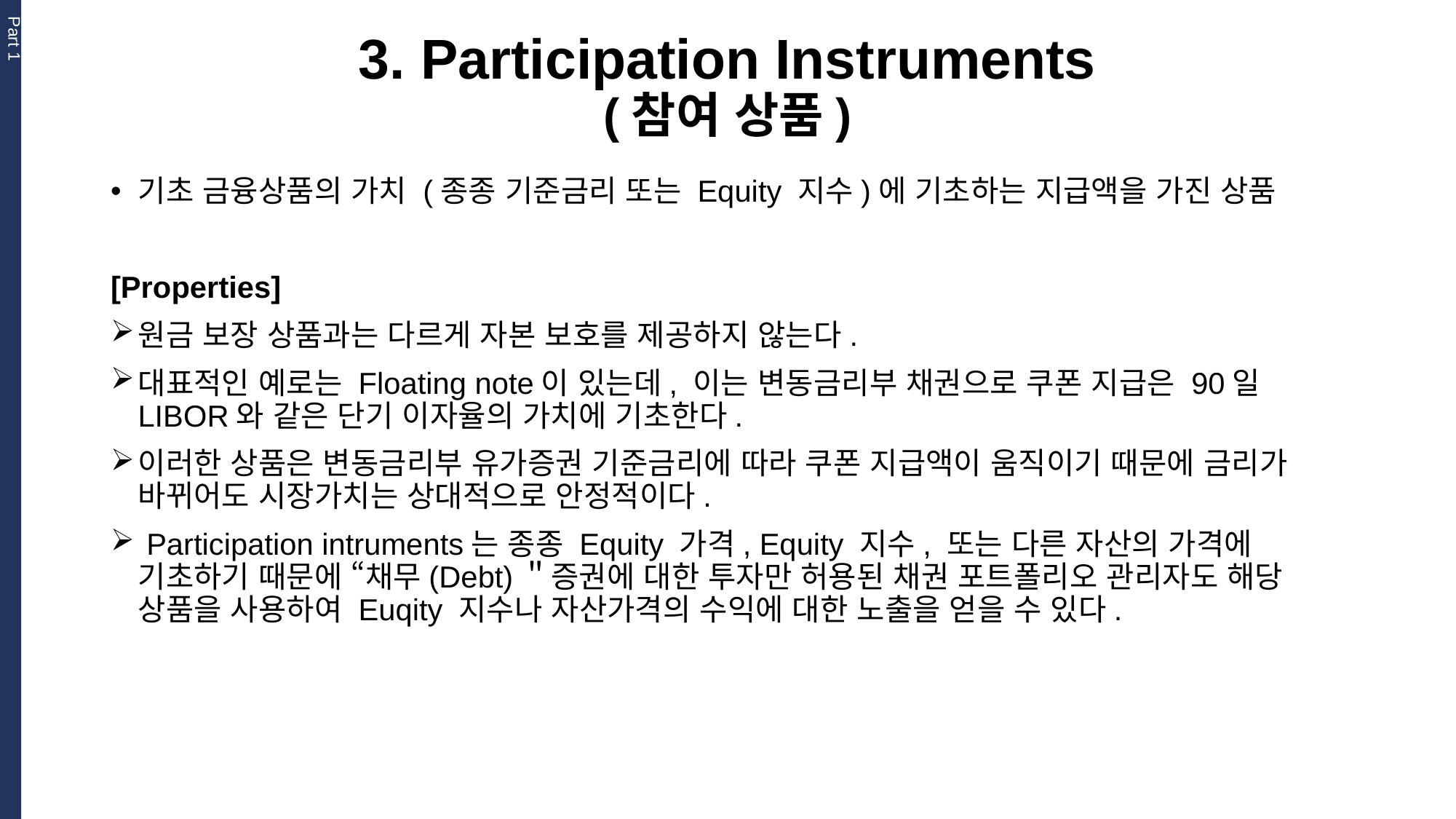

Part 1
3. Participation Instruments
(참여 상품)
기초 금융상품의 가치 (종종 기준금리 또는 Equity 지수)에 기초하는 지급액을 가진 상품

[Properties]
원금 보장 상품과는 다르게 자본 보호를 제공하지 않는다.
대표적인 예로는 Floating note이 있는데, 이는 변동금리부 채권으로 쿠폰 지급은 90일 LIBOR와 같은 단기 이자율의 가치에 기초한다.
이러한 상품은 변동금리부 유가증권 기준금리에 따라 쿠폰 지급액이 움직이기 때문에 금리가 바뀌어도 시장가치는 상대적으로 안정적이다.
 Participation intruments는 종종 Equity 가격, Equity 지수, 또는 다른 자산의 가격에 기초하기 때문에 “채무(Debt)＂증권에 대한 투자만 허용된 채권 포트폴리오 관리자도 해당 상품을 사용하여 Euqity 지수나 자산가격의 수익에 대한 노출을 얻을 수 있다.